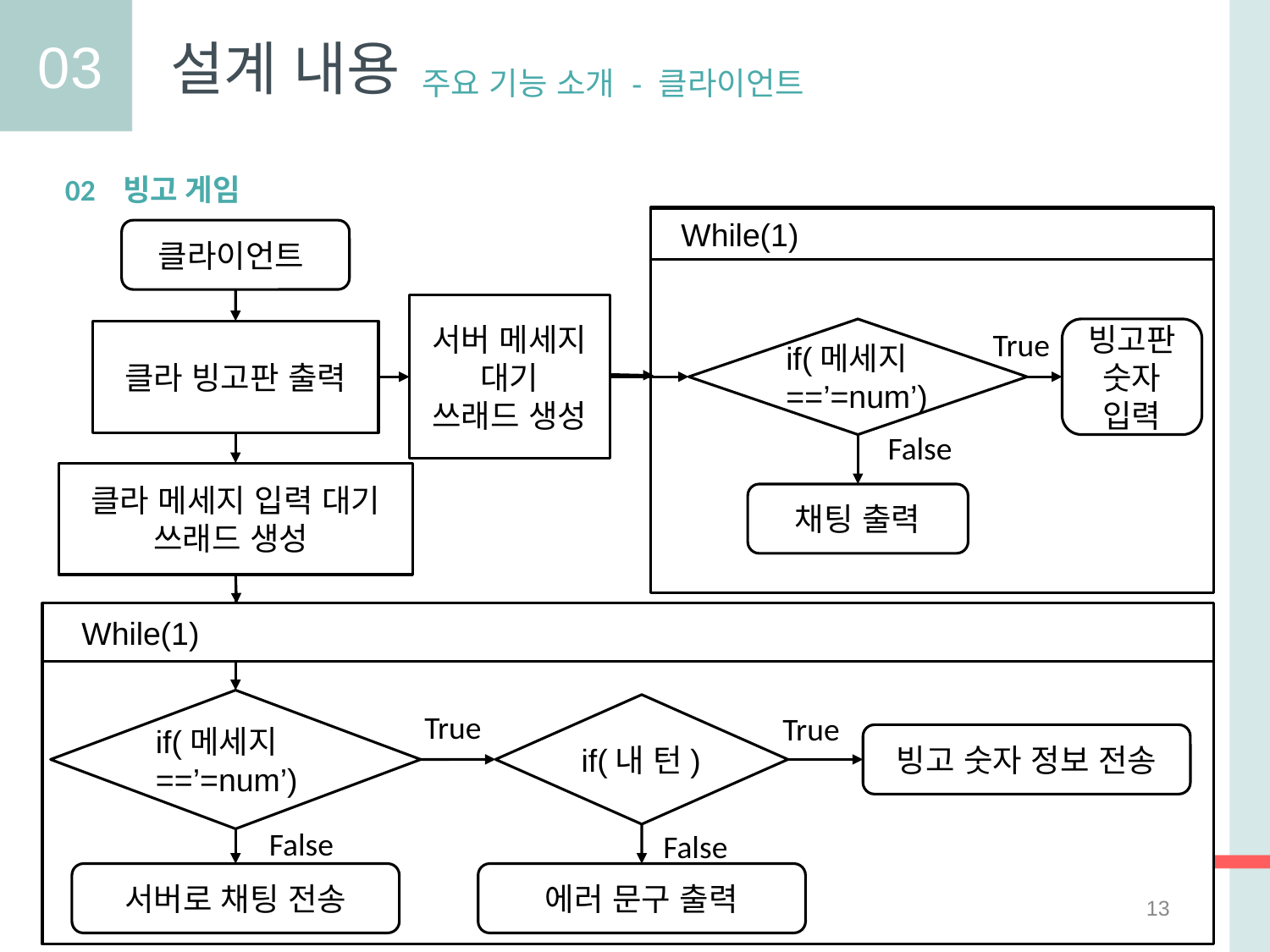

03
설계 내용
주요 기능 소개 - 클라이언트
02   빙고 게임

  While(1)
클라이언트
서버 메세지 대기
쓰래드 생성
True
if(메세지 ==’=num’)
빙고판
숫자 입력
클라 빙고판 출력
False
클라 메세지 입력 대기
쓰래드 생성
채팅 출력
   While(1)

if(메세지 ==’=num’)
True
if(내 턴)
True
빙고 숫자 정보 전송
False
False
서버로 채팅 전송
에러 문구 출력
13